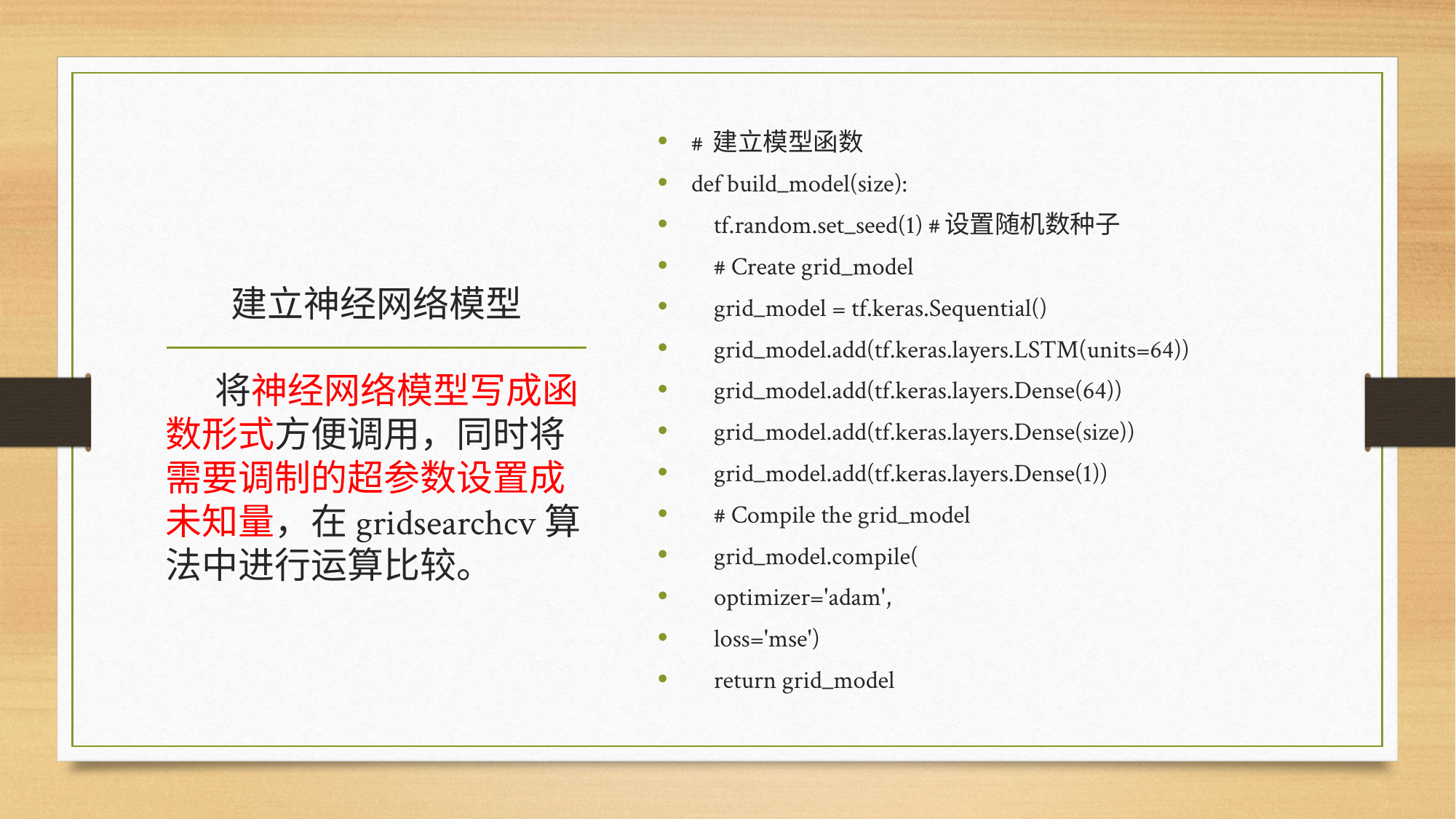

# 建立模型函数
def build_model(size):
    tf.random.set_seed(1) #设置随机数种子
    # Create grid_model
    grid_model = tf.keras.Sequential()
    grid_model.add(tf.keras.layers.LSTM(units=64))
    grid_model.add(tf.keras.layers.Dense(64))
    grid_model.add(tf.keras.layers.Dense(size))
    grid_model.add(tf.keras.layers.Dense(1))
    # Compile the grid_model
    grid_model.compile(
    optimizer='adam',
    loss='mse')
    return grid_model
# 建立神经网络模型
        将神经网络模型写成函数形式方便调用，同时将需要调制的超参数设置成未知量，在gridsearchcv算法中进行运算比较。